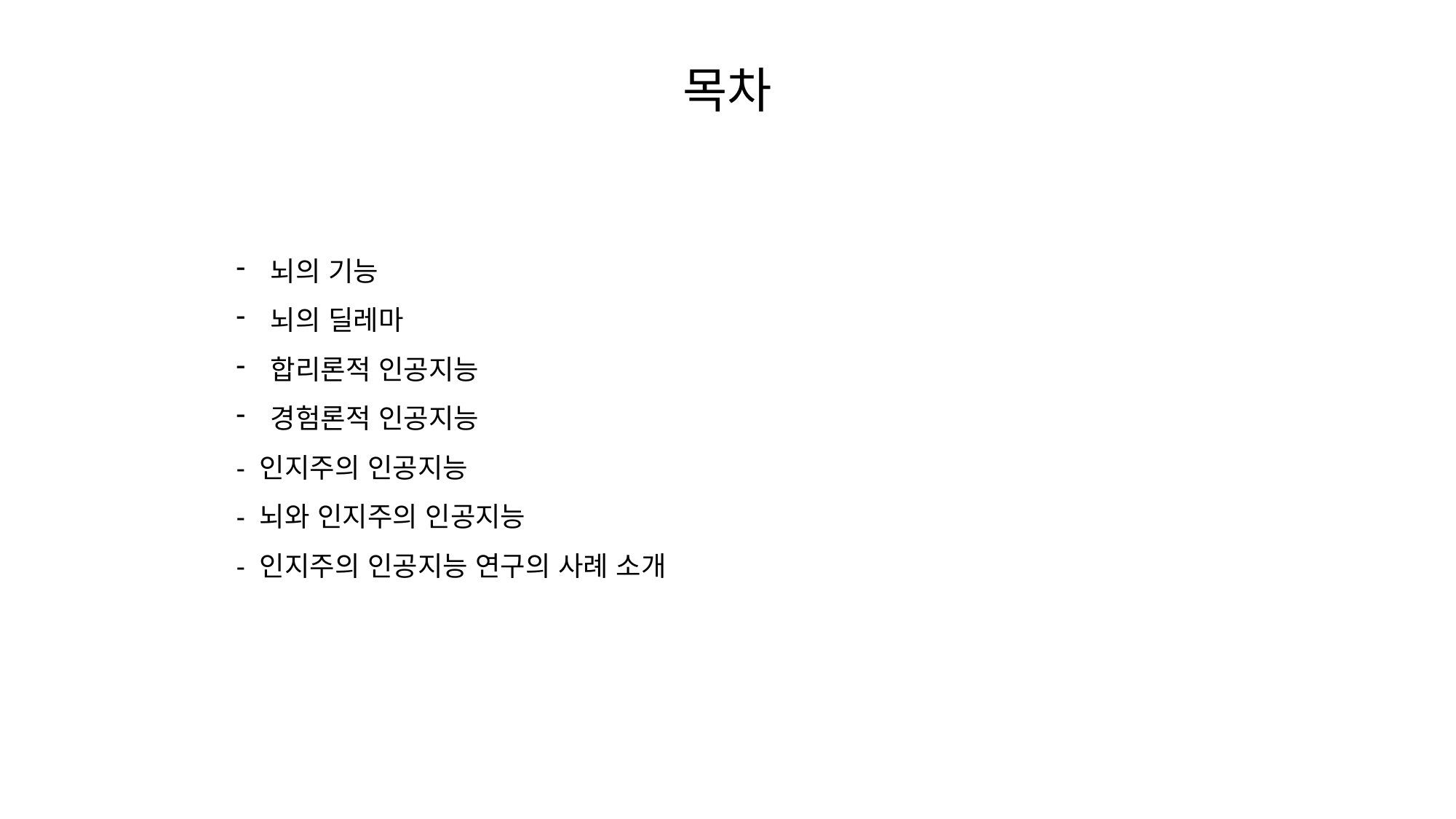

# 목차
뇌의 기능
뇌의 딜레마
합리론적 인공지능
경험론적 인공지능
- 인지주의 인공지능
- 뇌와 인지주의 인공지능
- 인지주의 인공지능 연구의 사례 소개